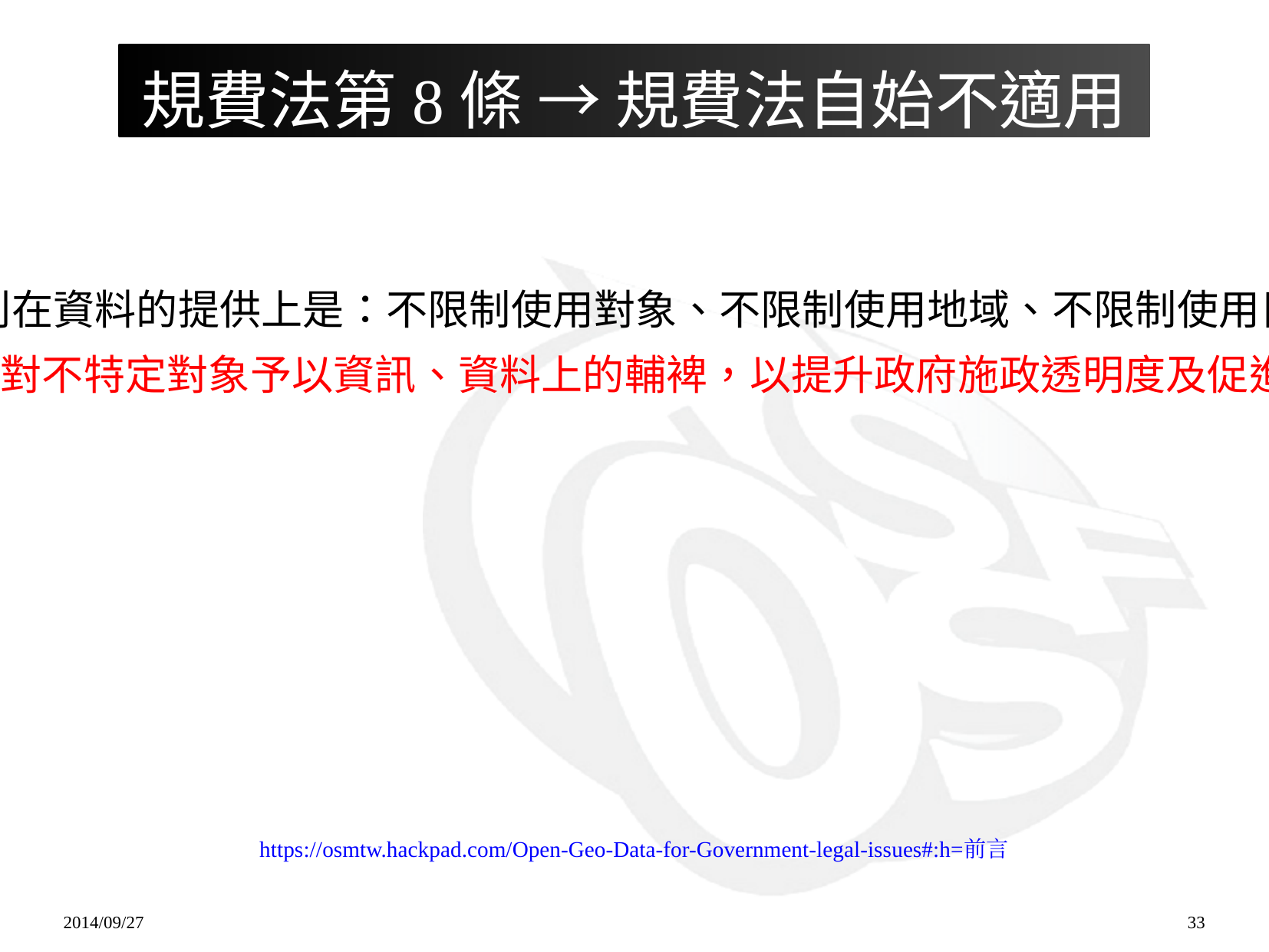

規費法第8條 → 規費法自始不適用
其 (規費法第8條) 規範效果發動的前提乃是針對特定對象之服務，設以Open Data原則在資料的提供上是：不限制使用對象、不限制使用地域、不限制使用目的，並可日後自由傳散與加值改用。則規費法自始不該適用在Open Data的推動與運作領域裡，因前者-規費收取的發動前提是針對特定對象，後者Open Data推廣的範圍在於對不特定對象予以資訊、資料上的輔裨，以提升政府施政透明度及促進產業革新性，二者實質上不該混為一談。
https://osmtw.hackpad.com/Open-Geo-Data-for-Government-legal-issues#:h=前言
2014/09/27
33